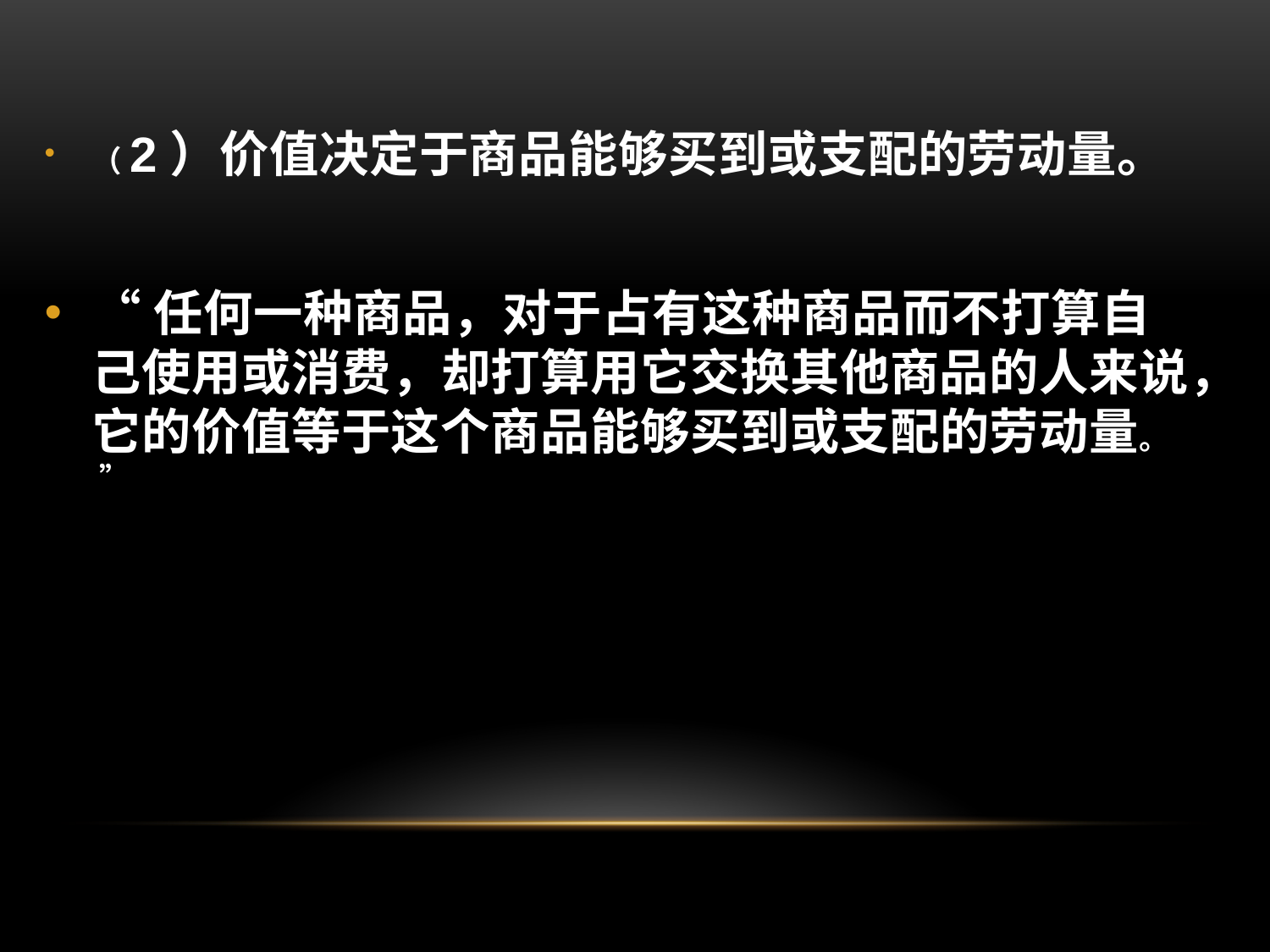

（2）价值决定于商品能够买到或支配的劳动量。

“任何一种商品，对于占有这种商品而不打算自己使用或消费，却打算用它交换其他商品的人来说，它的价值等于这个商品能够买到或支配的劳动量。 ”